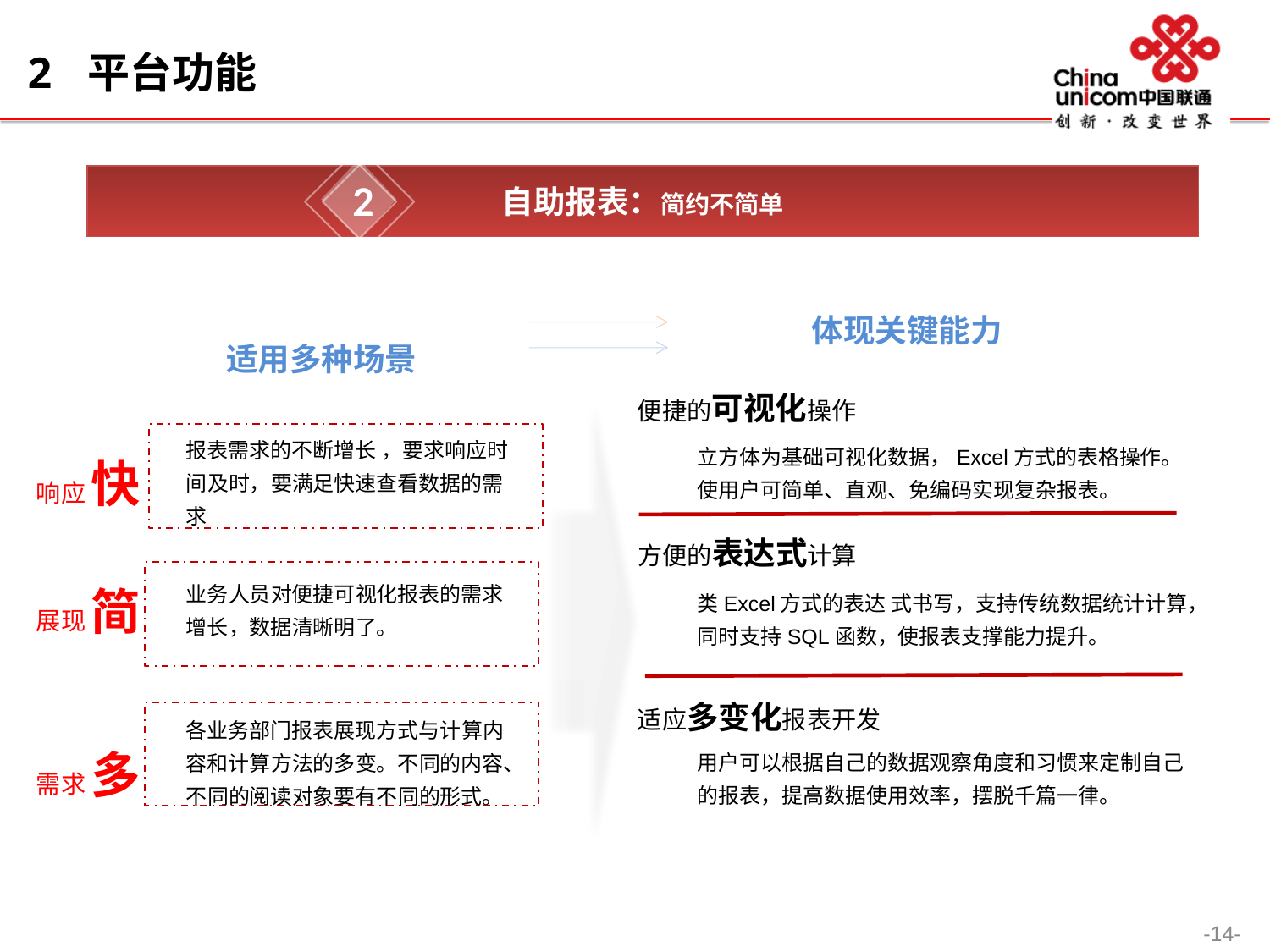

2 平台功能

2
自助报表：简约不简单
体现关键能力
适用多种场景
便捷的可视化操作

响应 快
报表需求的不断增长 ，要求响应时间及时，要满足快速查看数据的需求

立方体为基础可视化数据，Excel方式的表格操作。使用户可简单、直观、免编码实现复杂报表。
方便的表达式计算

展现 简

业务人员对便捷可视化报表的需求增长，数据清晰明了。
类Excel方式的表达 式书写，支持传统数据统计计算，同时支持SQL函数，使报表支撑能力提升。
适应多变化报表开发

各业务部门报表展现方式与计算内容和计算方法的多变。不同的内容、不同的阅读对象要有不同的形式。
需求 多

用户可以根据自己的数据观察角度和习惯来定制自己的报表，提高数据使用效率，摆脱千篇一律。
-14-